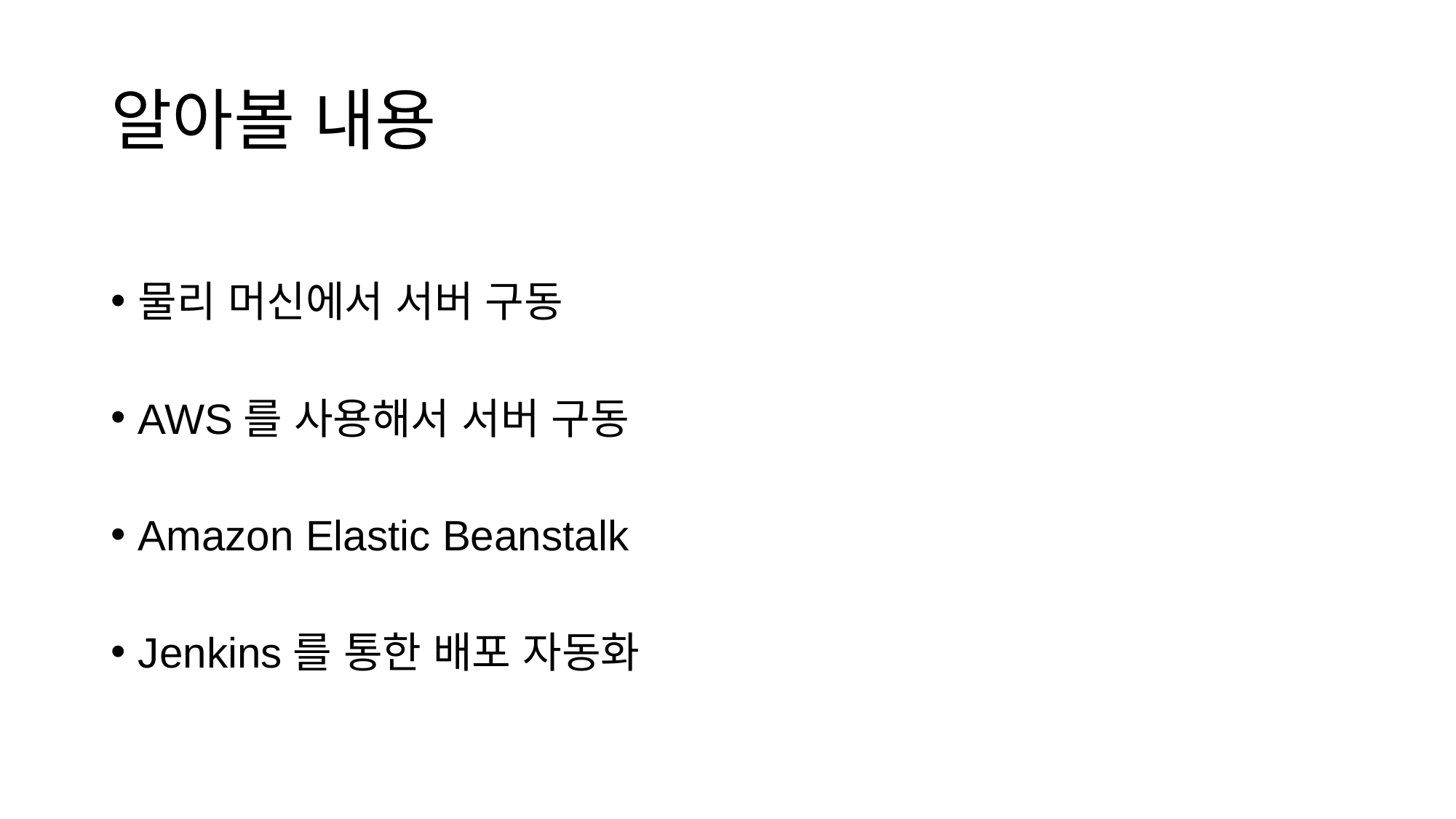

# 알아볼 내용
물리 머신에서 서버 구동
AWS를 사용해서 서버 구동
Amazon Elastic Beanstalk
Jenkins를 통한 배포 자동화